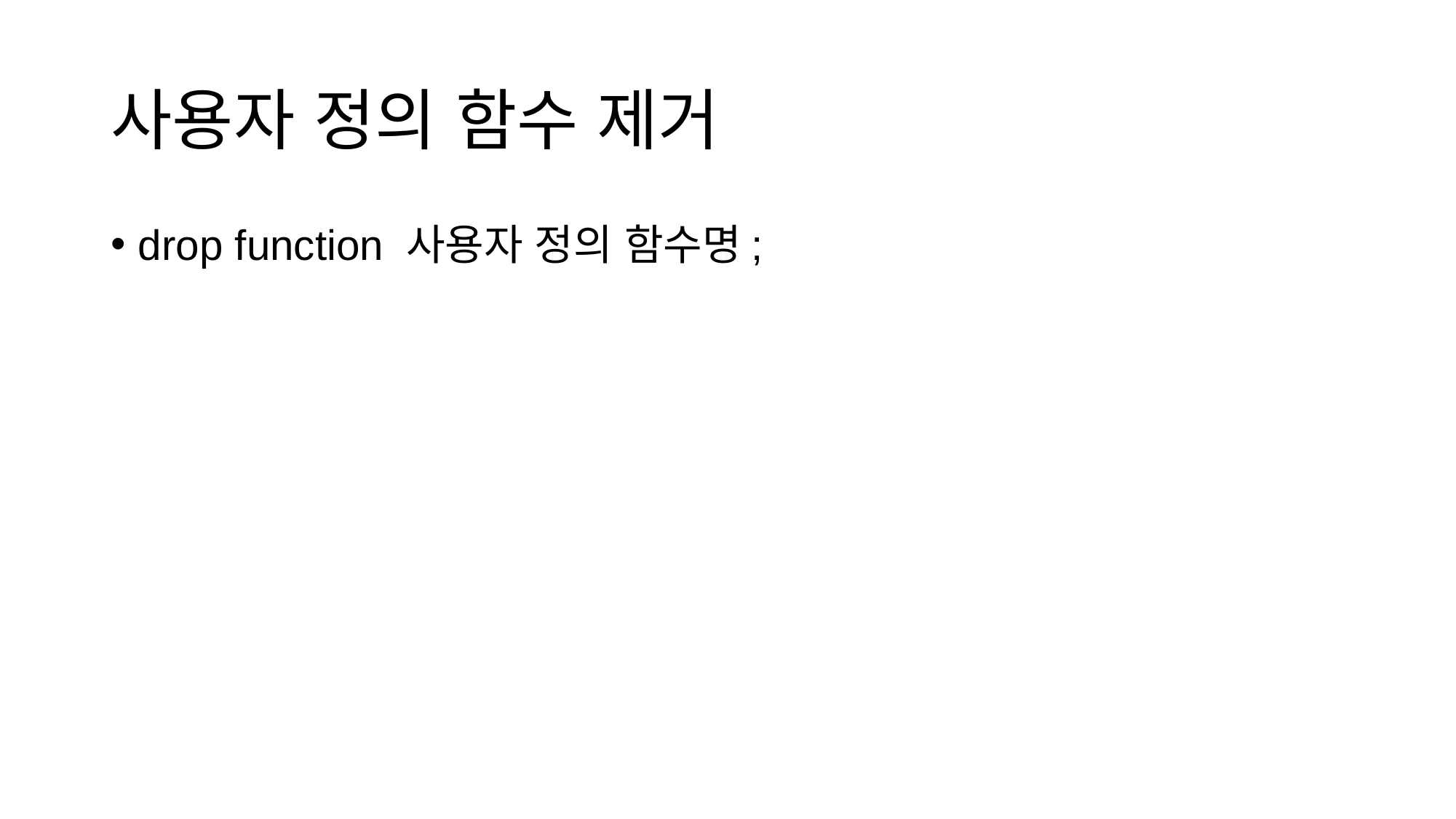

# 사용자 정의 함수 제거
drop function 사용자 정의 함수명;